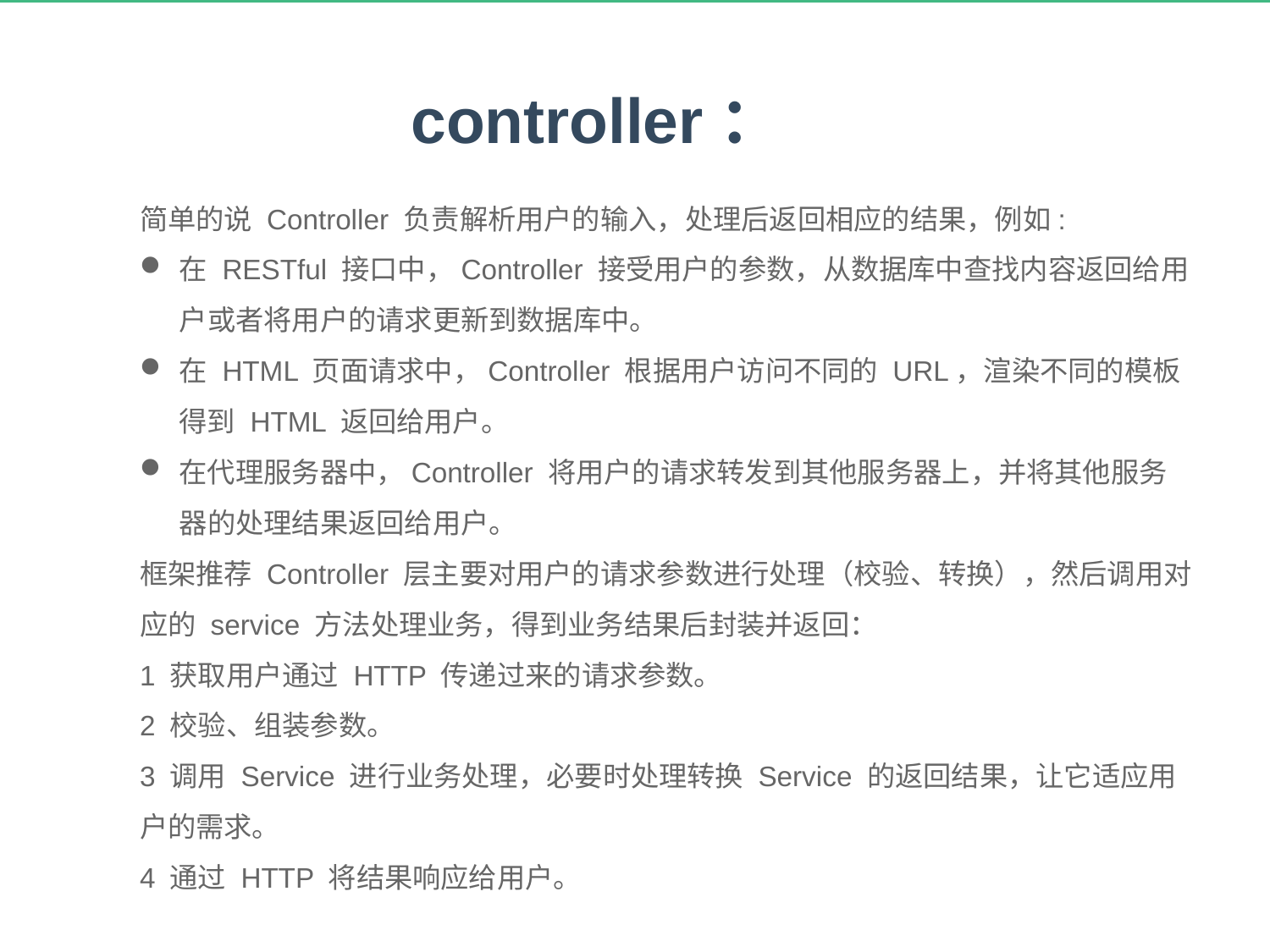

controller：
简单的说 Controller 负责解析用户的输入，处理后返回相应的结果，例如:
在 RESTful 接口中，Controller 接受用户的参数，从数据库中查找内容返回给用户或者将用户的请求更新到数据库中。
在 HTML 页面请求中，Controller 根据用户访问不同的 URL，渲染不同的模板得到 HTML 返回给用户。
在代理服务器中，Controller 将用户的请求转发到其他服务器上，并将其他服务器的处理结果返回给用户。
框架推荐 Controller 层主要对用户的请求参数进行处理（校验、转换），然后调用对应的 service 方法处理业务，得到业务结果后封装并返回：
1 获取用户通过 HTTP 传递过来的请求参数。
2 校验、组装参数。
3 调用 Service 进行业务处理，必要时处理转换 Service 的返回结果，让它适应用户的需求。
4 通过 HTTP 将结果响应给用户。